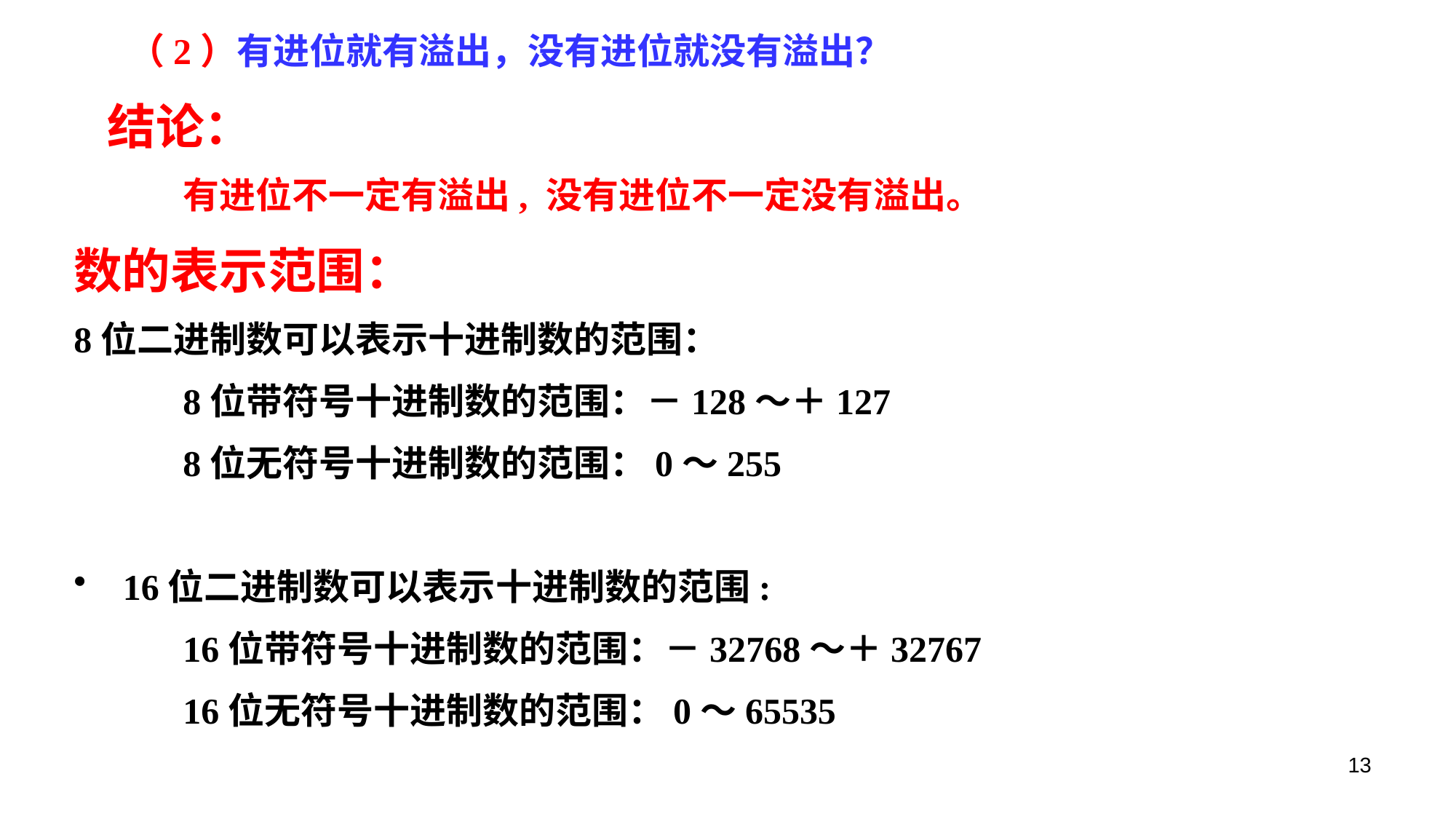

（2）有进位就有溢出，没有进位就没有溢出？
  结论：
    	有进位不一定有溢出, 没有进位不一定没有溢出。
数的表示范围：
8位二进制数可以表示十进制数的范围：
	8位带符号十进制数的范围：－128～＋127
	8位无符号十进制数的范围：0～255

    16位二进制数可以表示十进制数的范围:
	16位带符号十进制数的范围：－32768～＋32767
	16位无符号十进制数的范围：0～65535
13